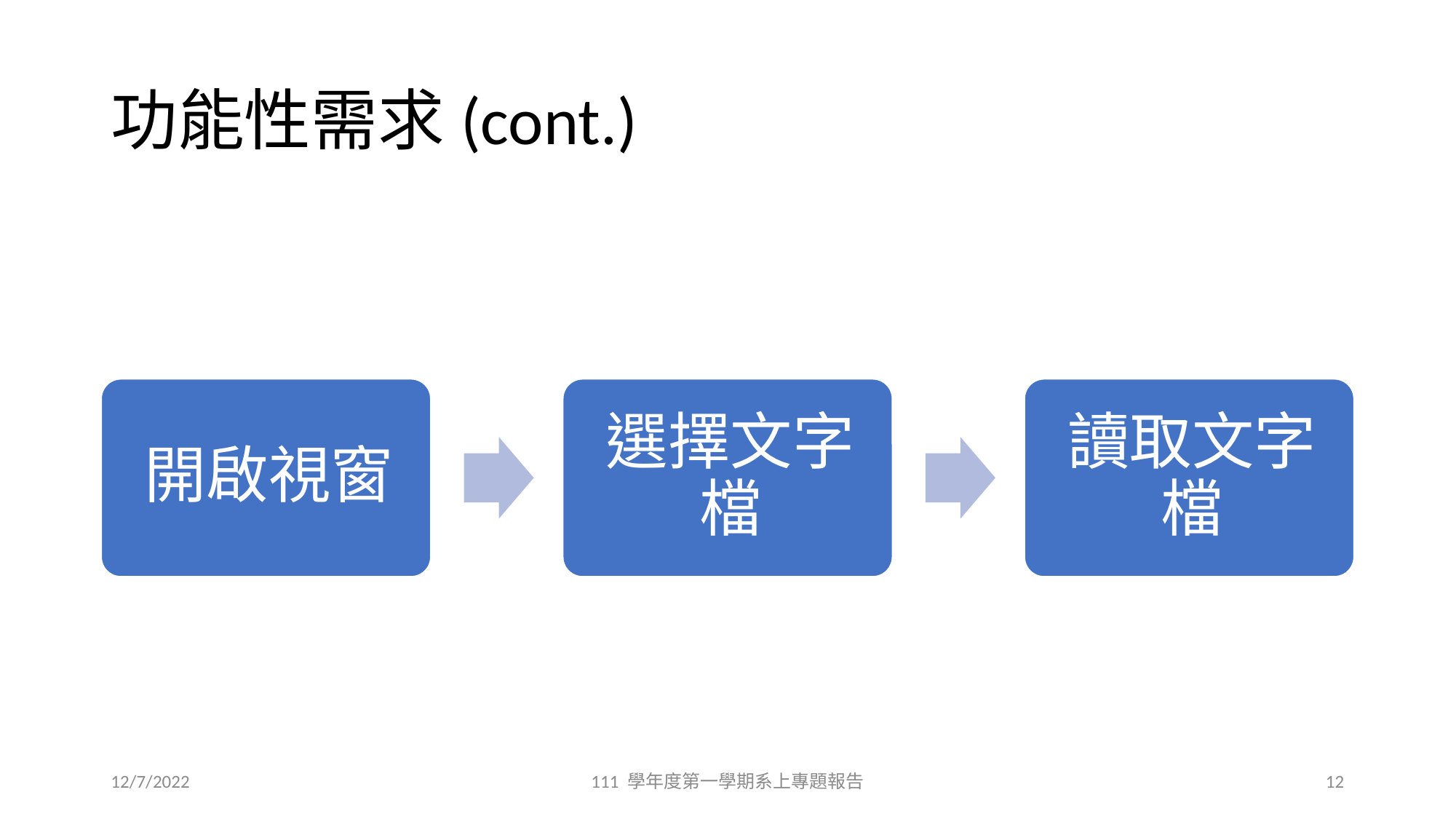

# 功能性需求(cont.)
開啟視窗

選擇文字檔

讀取文字檔
12/7/2022
111 學年度第一學期系上專題報告
12